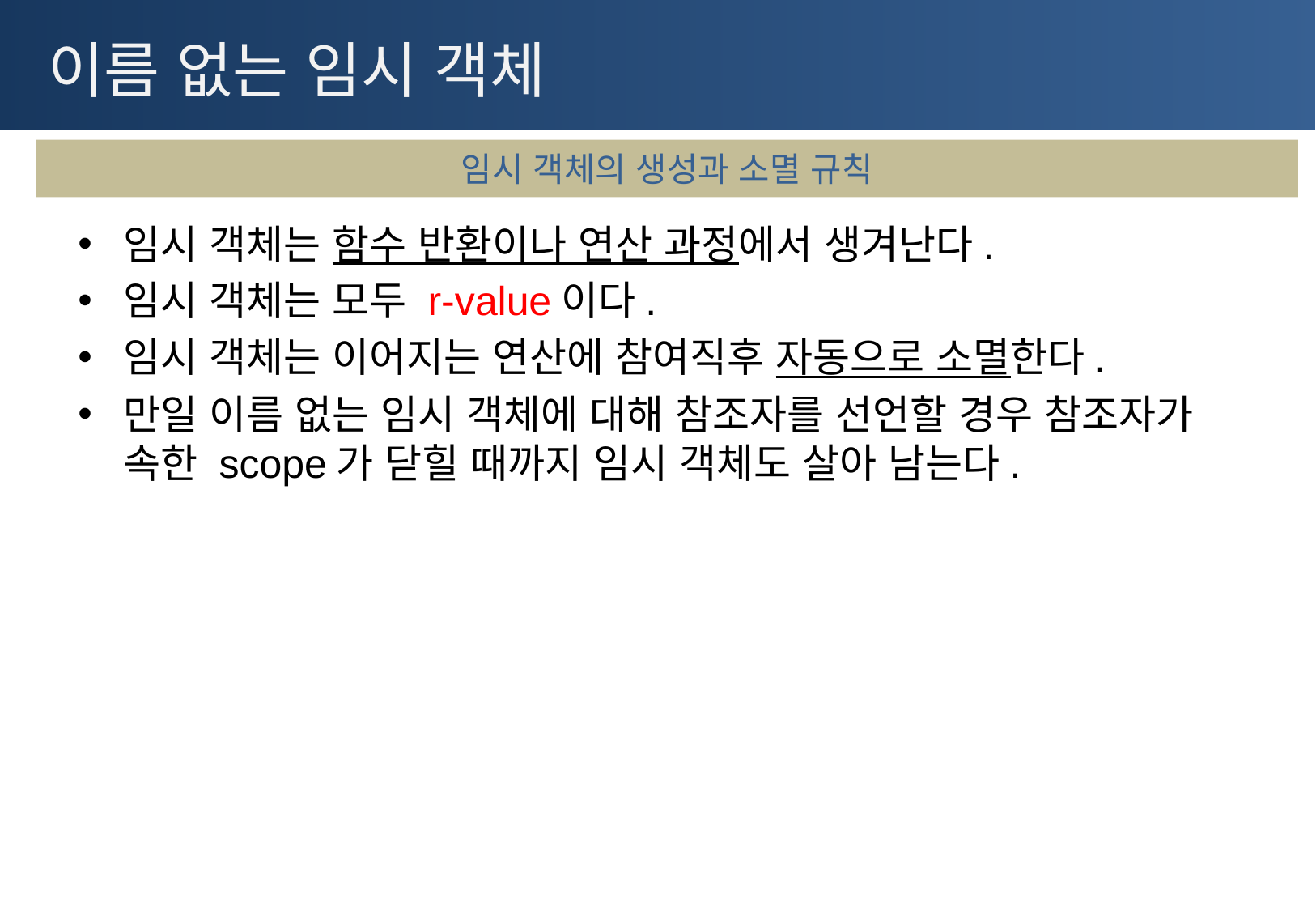

# 이름 없는 임시 객체
임시 객체의 생성과 소멸 규칙
임시 객체는 함수 반환이나 연산 과정에서 생겨난다.
임시 객체는 모두 r-value이다.
임시 객체는 이어지는 연산에 참여직후 자동으로 소멸한다.
만일 이름 없는 임시 객체에 대해 참조자를 선언할 경우 참조자가 속한 scope가 닫힐 때까지 임시 객체도 살아 남는다.